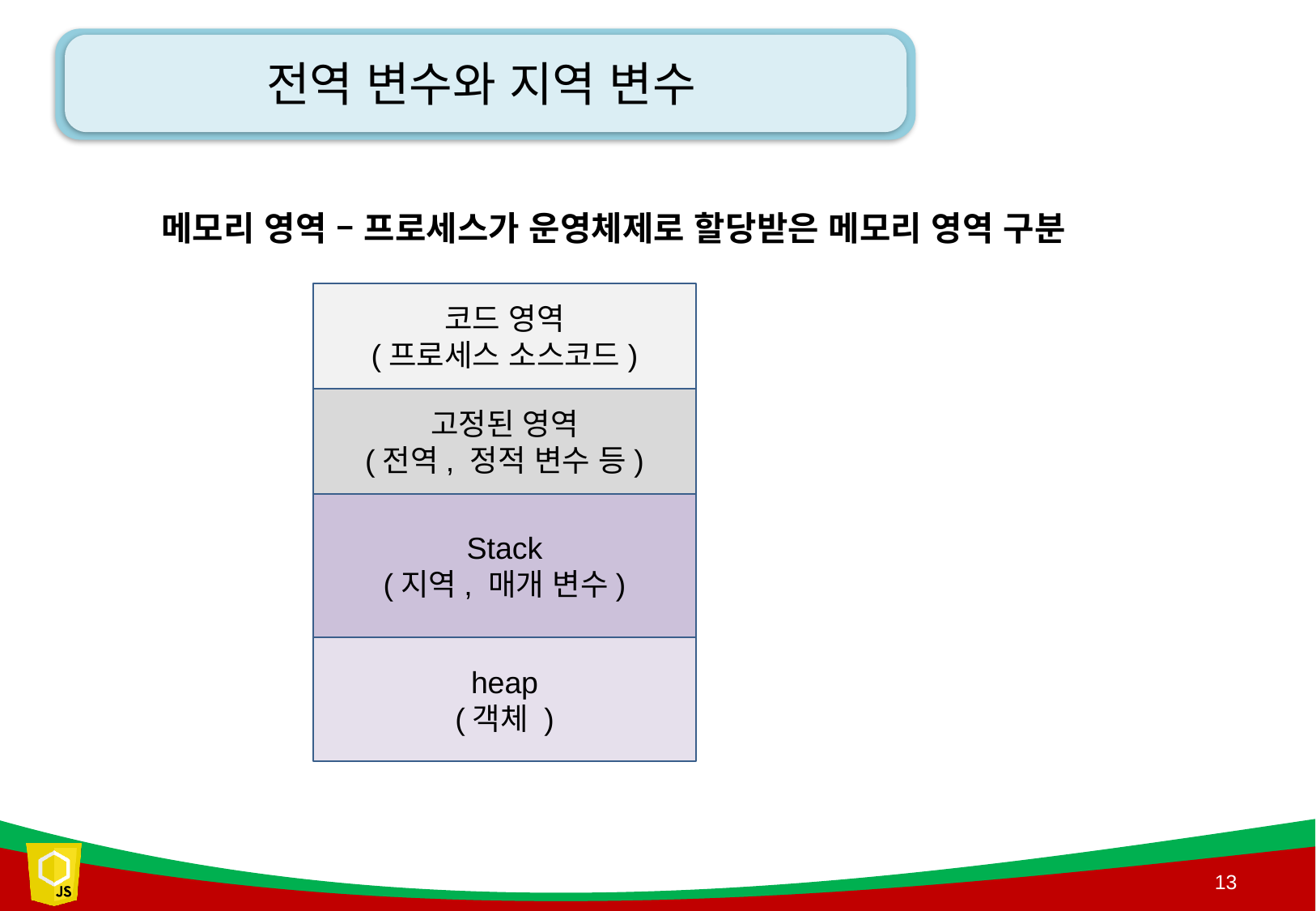

# 전역 변수와 지역 변수
 메모리 영역 – 프로세스가 운영체제로 할당받은 메모리 영역 구분
코드 영역
(프로세스 소스코드)
고정된 영역
(전역, 정적 변수 등)
Stack
(지역, 매개 변수)
heap
(객체 )
13